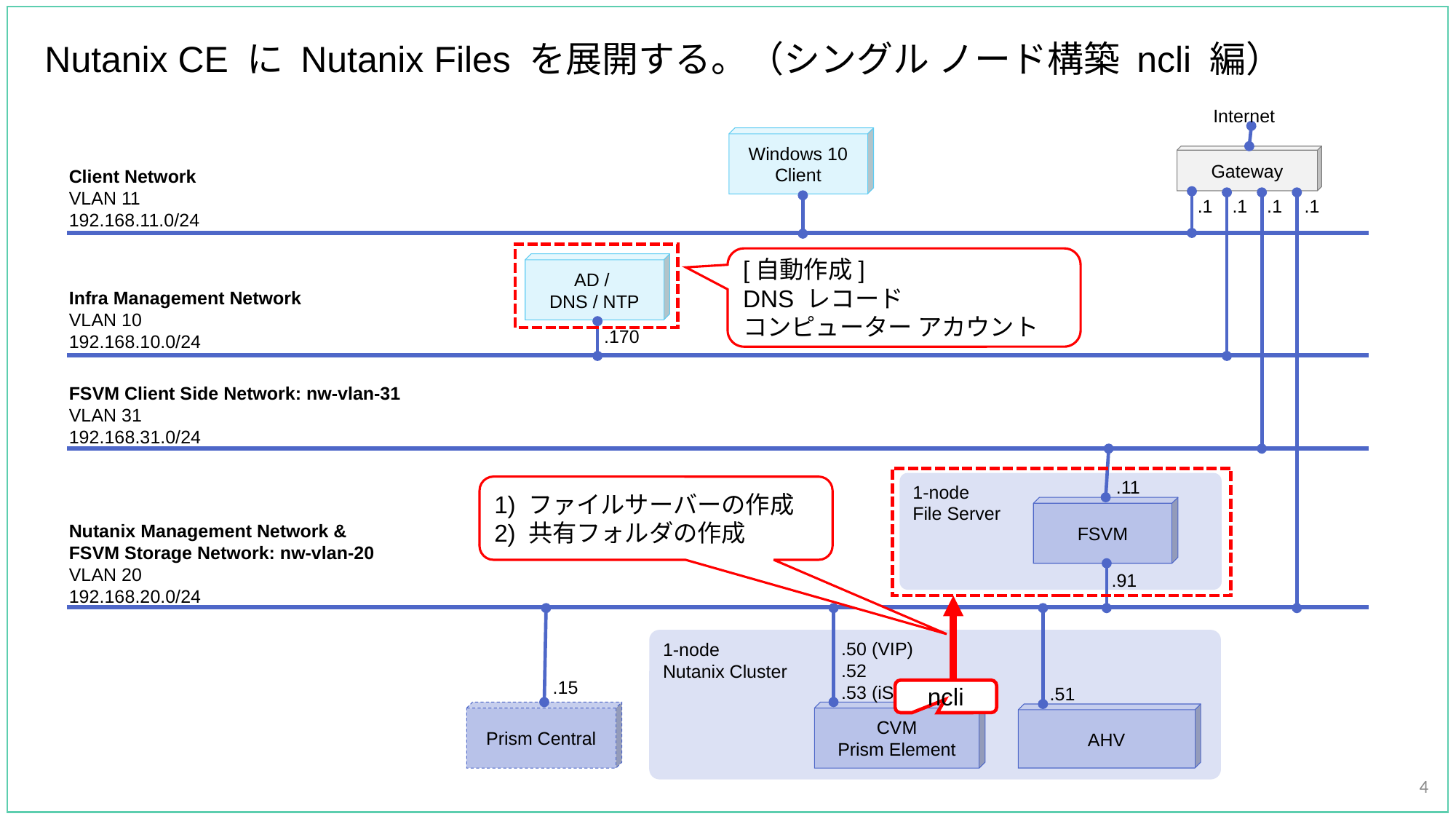

# Nutanix CE に Nutanix Files を展開する。（シングル ノード構築 ncli 編）

[自動作成]
DNS レコード
コンピューター アカウント

1) ファイルサーバーの作成
2) 共有フォルダの作成
ncli
4